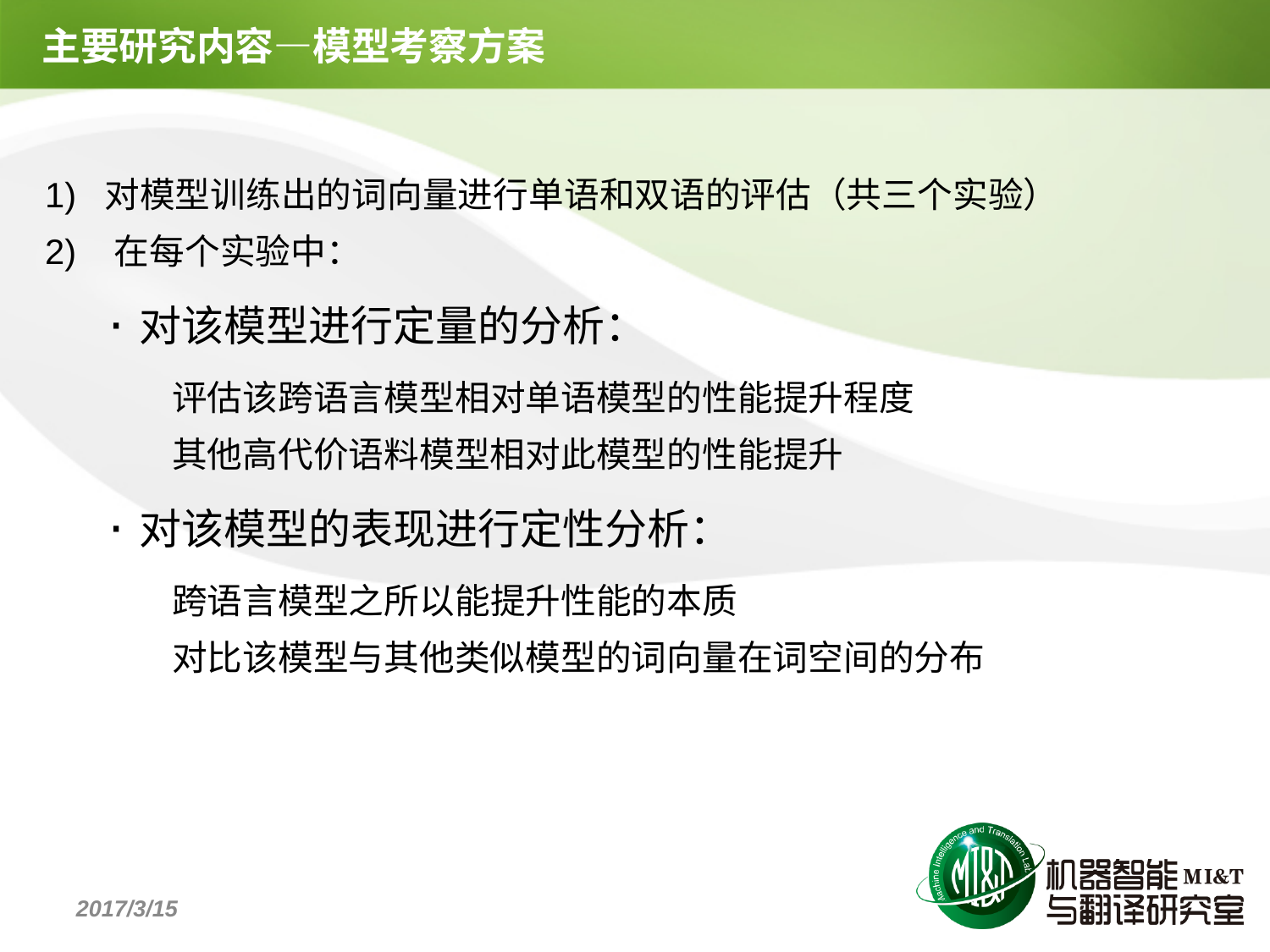

# 主要研究内容—模型考察方案

1)  对模型训练出的词向量进行单语和双语的评估（共三个实验）
2)   在每个实验中：
·对该模型进行定量的分析：
       	评估该跨语言模型相对单语模型的性能提升程度
       	其他高代价语料模型相对此模型的性能提升
·对该模型的表现进行定性分析：
       	跨语言模型之所以能提升性能的本质
       	对比该模型与其他类似模型的词向量在词空间的分布
2017/3/15